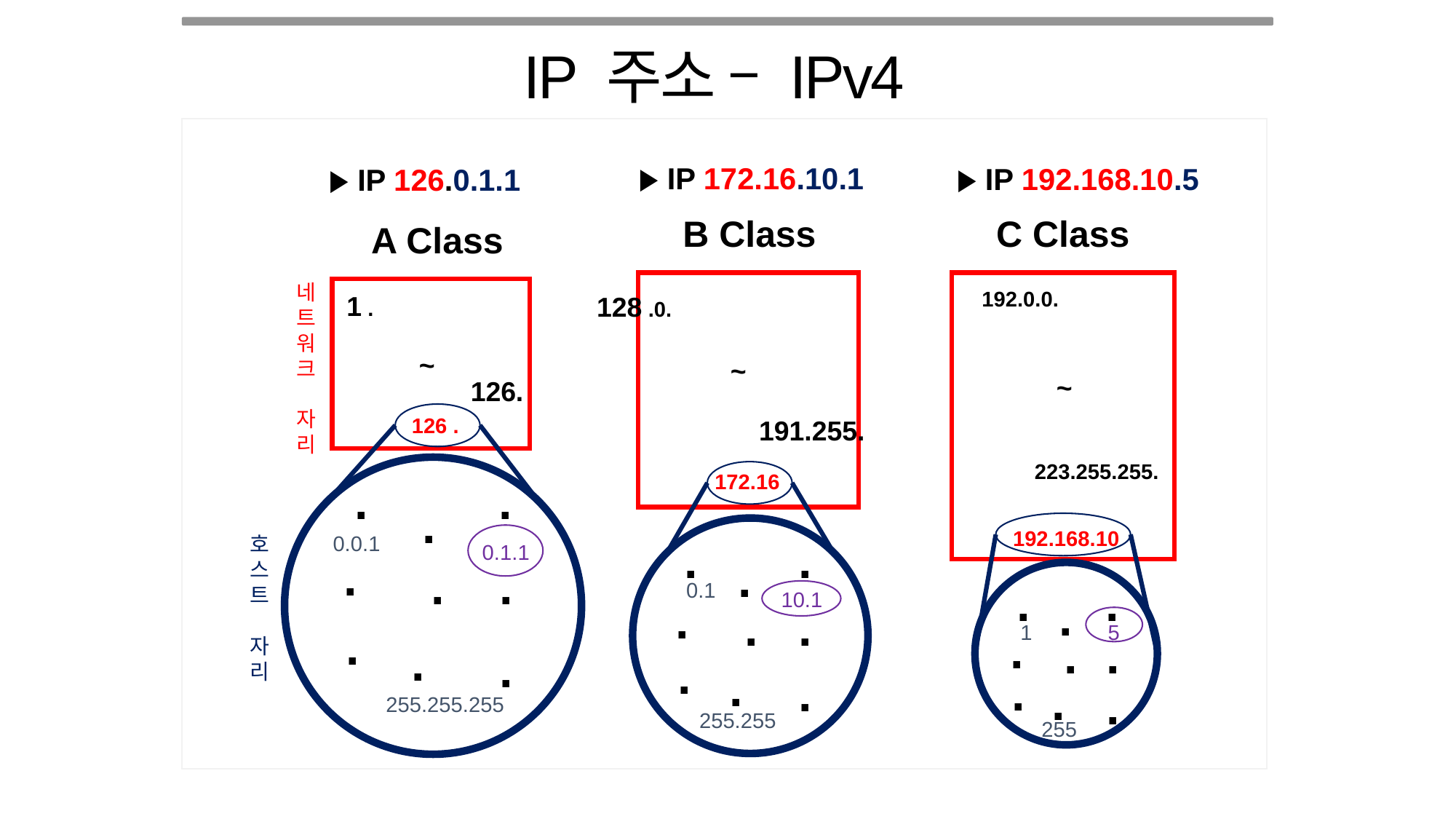

IP 주소 – IPv4

▶ IP 172.16.10.1
▶ IP 192.168.10.5
▶ IP 126.0.1.1
B Class
C Class
A Class

네
트
워
크

자
리

192.0.0.
1 .
~
126.
128 .0.

~
~

126 .
191.255.
223.255.255.

172.16
.
.
.

.
.
.
0.1
10.1

.
.
.
.
.
.
255.255
192.168.10
0.0.1

호
스
트

자
리
0.1.1
.
.
.

.
.
.

1
5
.
.
.
.
.
.
255
.
.
.
255.255.255